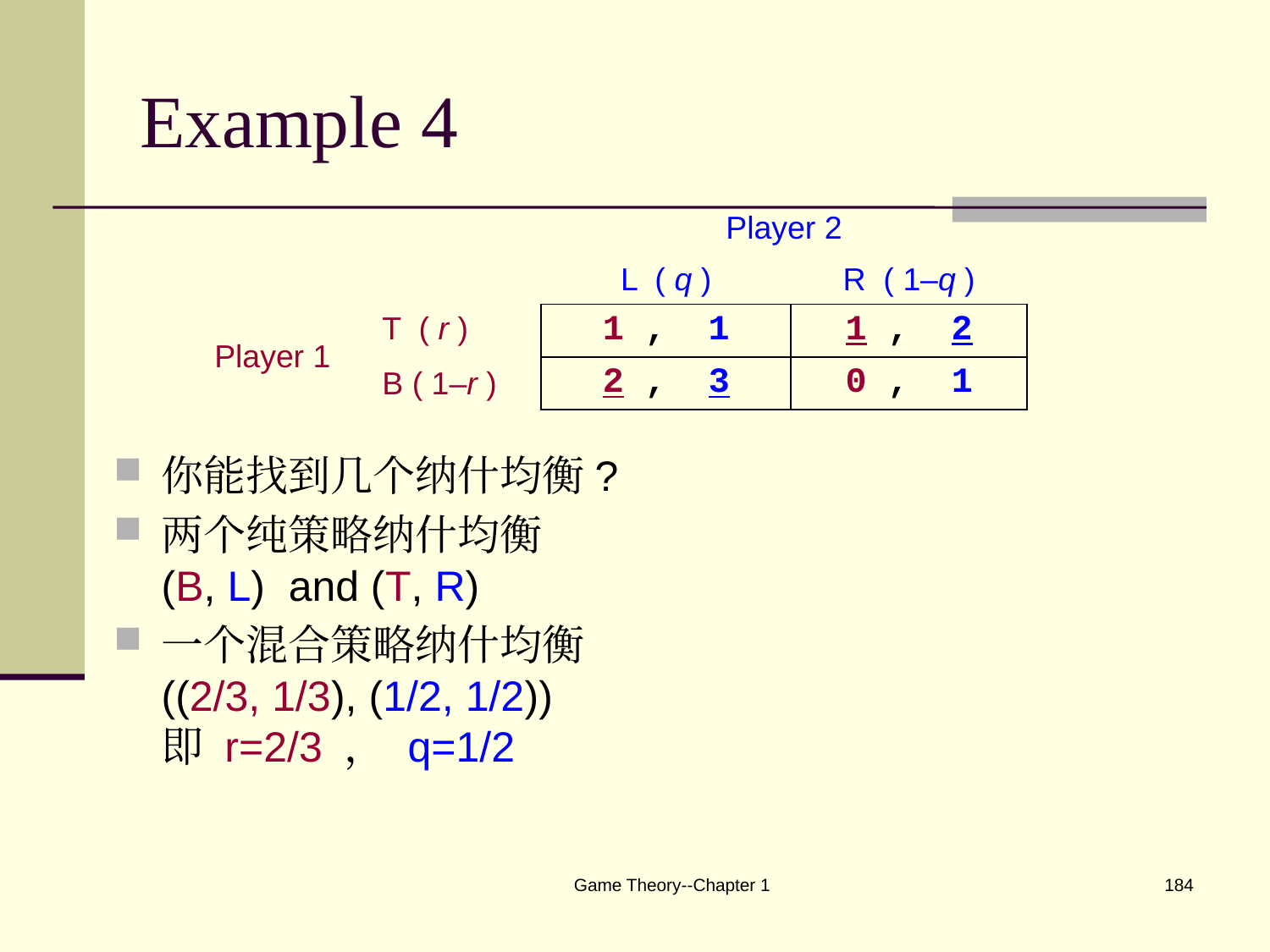

# Example 4
|  |  | Player 2 |  |
| --- | --- | --- | --- |
|  |  | L ( q ) | R ( 1–q ) |
| Player 1 | T ( r ) | 1 , 1 | 1 , 2 |
|  | B ( 1–r ) | 2 , 3 | 0 , 1 |
你能找到几个纳什均衡?
两个纯策略纳什均衡
(B, L)  and (T, R)
一个混合策略纳什均衡
((2/3, 1/3), (1/2, 1/2))
即 r=2/3 ， q=1/2
Game Theory--Chapter 1
184